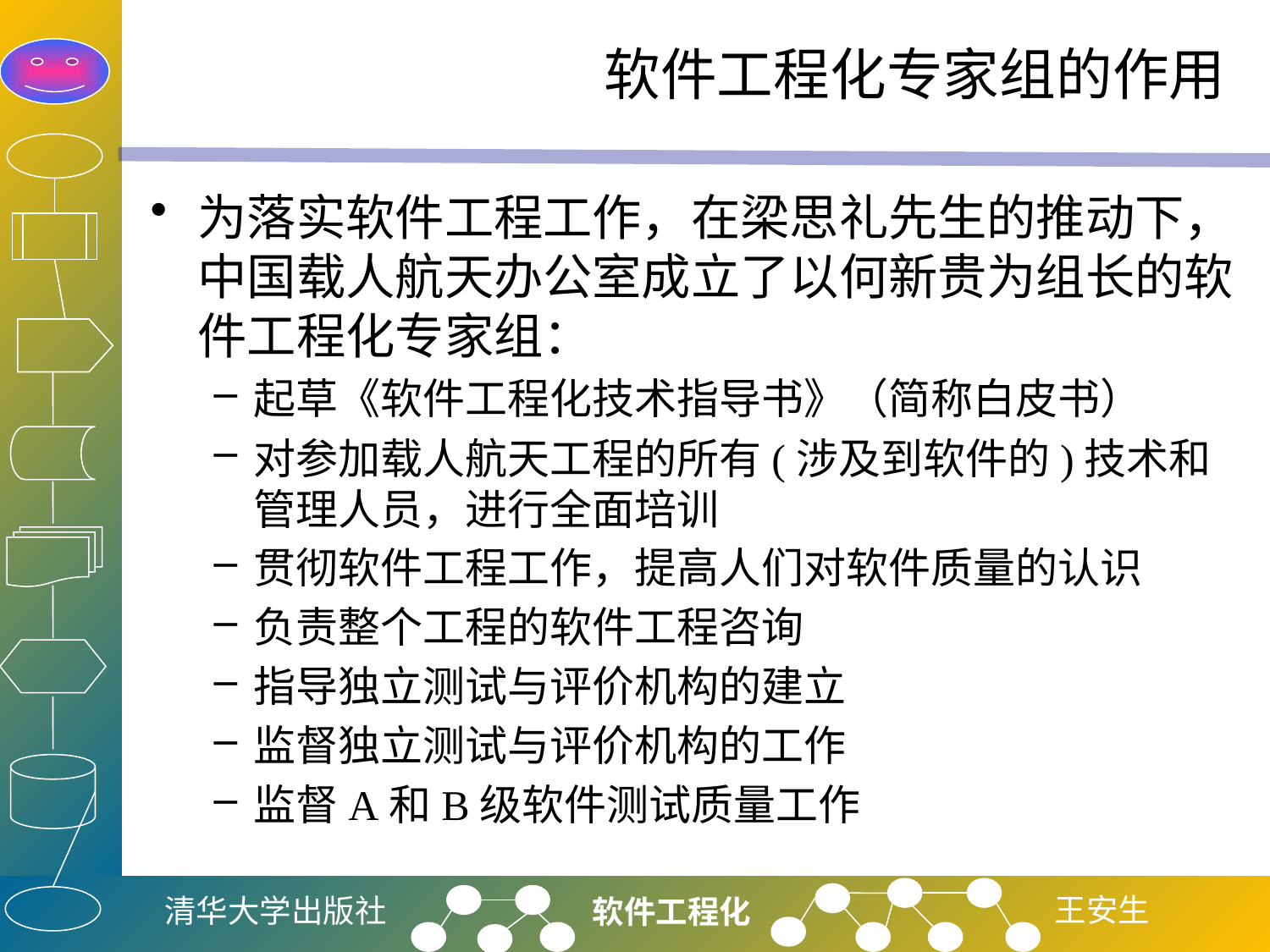

# 软件工程化专家组的作用
为落实软件工程工作，在梁思礼先生的推动下，中国载人航天办公室成立了以何新贵为组长的软件工程化专家组：
起草《软件工程化技术指导书》（简称白皮书）
对参加载人航天工程的所有(涉及到软件的)技术和管理人员，进行全面培训
贯彻软件工程工作，提高人们对软件质量的认识
负责整个工程的软件工程咨询
指导独立测试与评价机构的建立
监督独立测试与评价机构的工作
监督A和B级软件测试质量工作